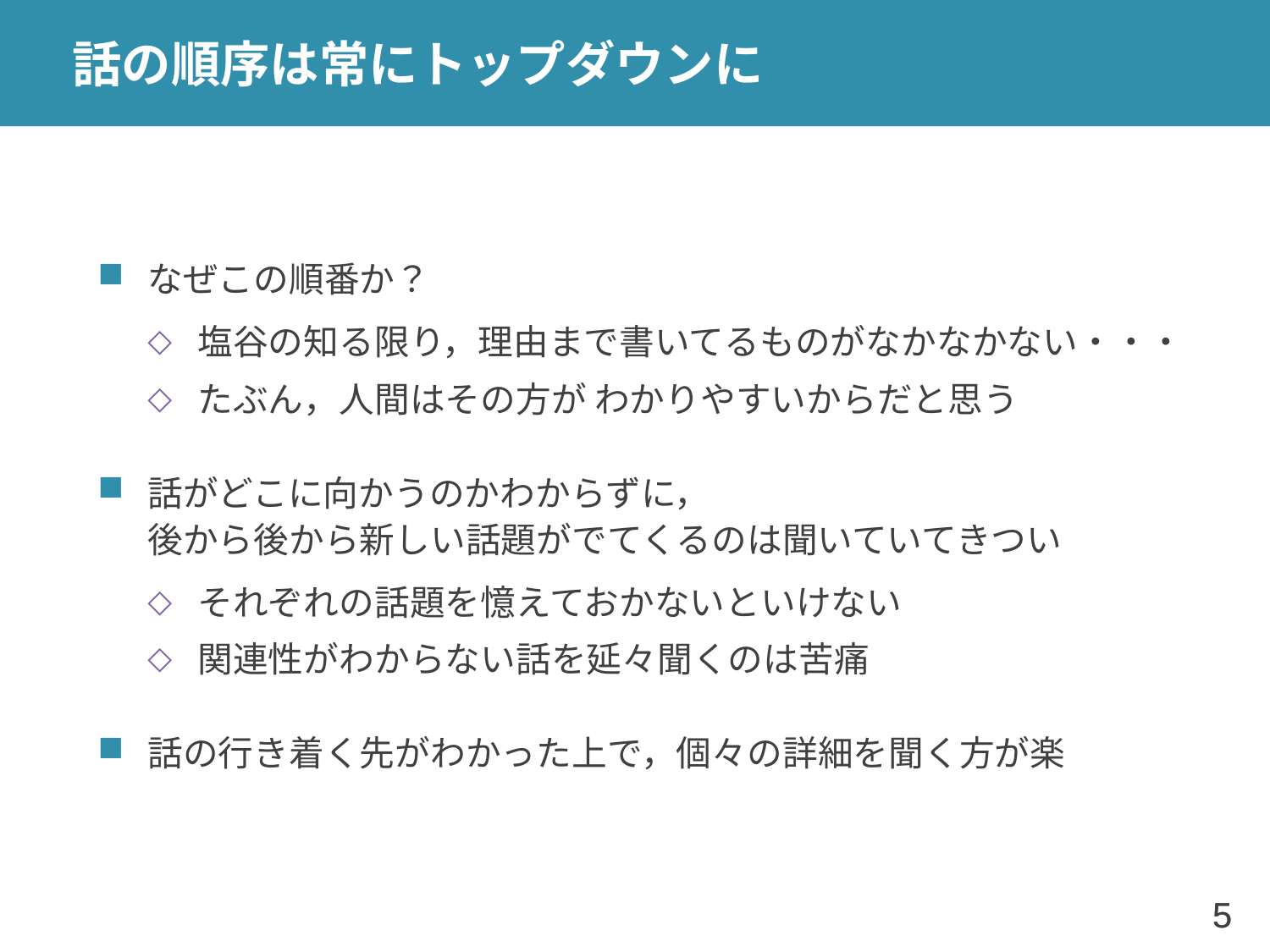

# 話の順序は常にトップダウンに
なぜこの順番か？
塩谷の知る限り，理由まで書いてるものがなかなかない・・・
たぶん，人間はその方が わかりやすいからだと思う
話がどこに向かうのかわからずに，
後から後から新しい話題がでてくるのは聞いていてきつい
それぞれの話題を憶えておかないといけない
関連性がわからない話を延々聞くのは苦痛
話の行き着く先がわかった上で，個々の詳細を聞く方が楽